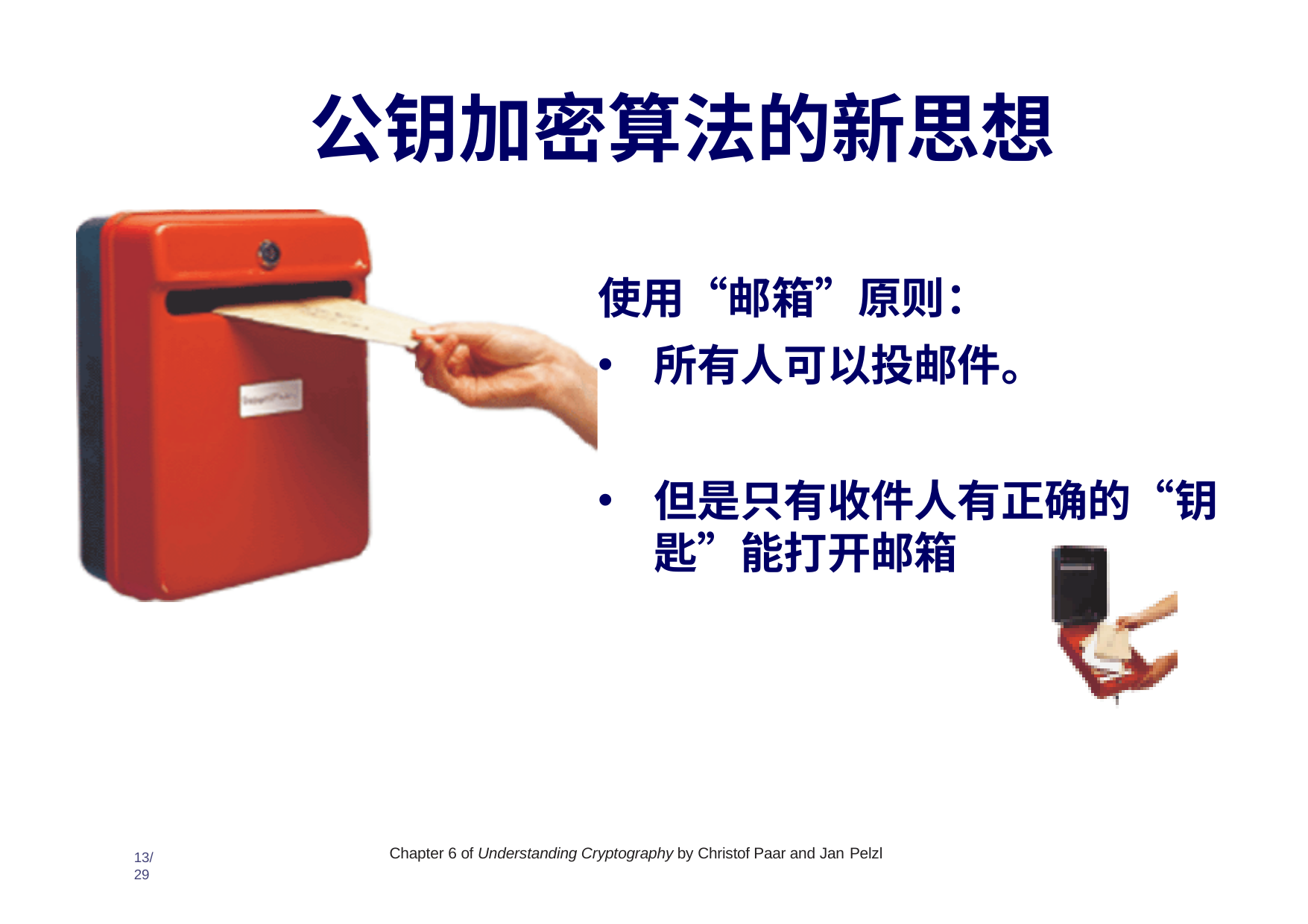

公钥加密算法的新思想

使用“邮箱”原则：
所有人可以投邮件。

但是只有收件人有正确的“钥匙”能打开邮箱

Chapter 6 of Understanding Cryptography by Christof Paar and Jan Pelzl
13/29